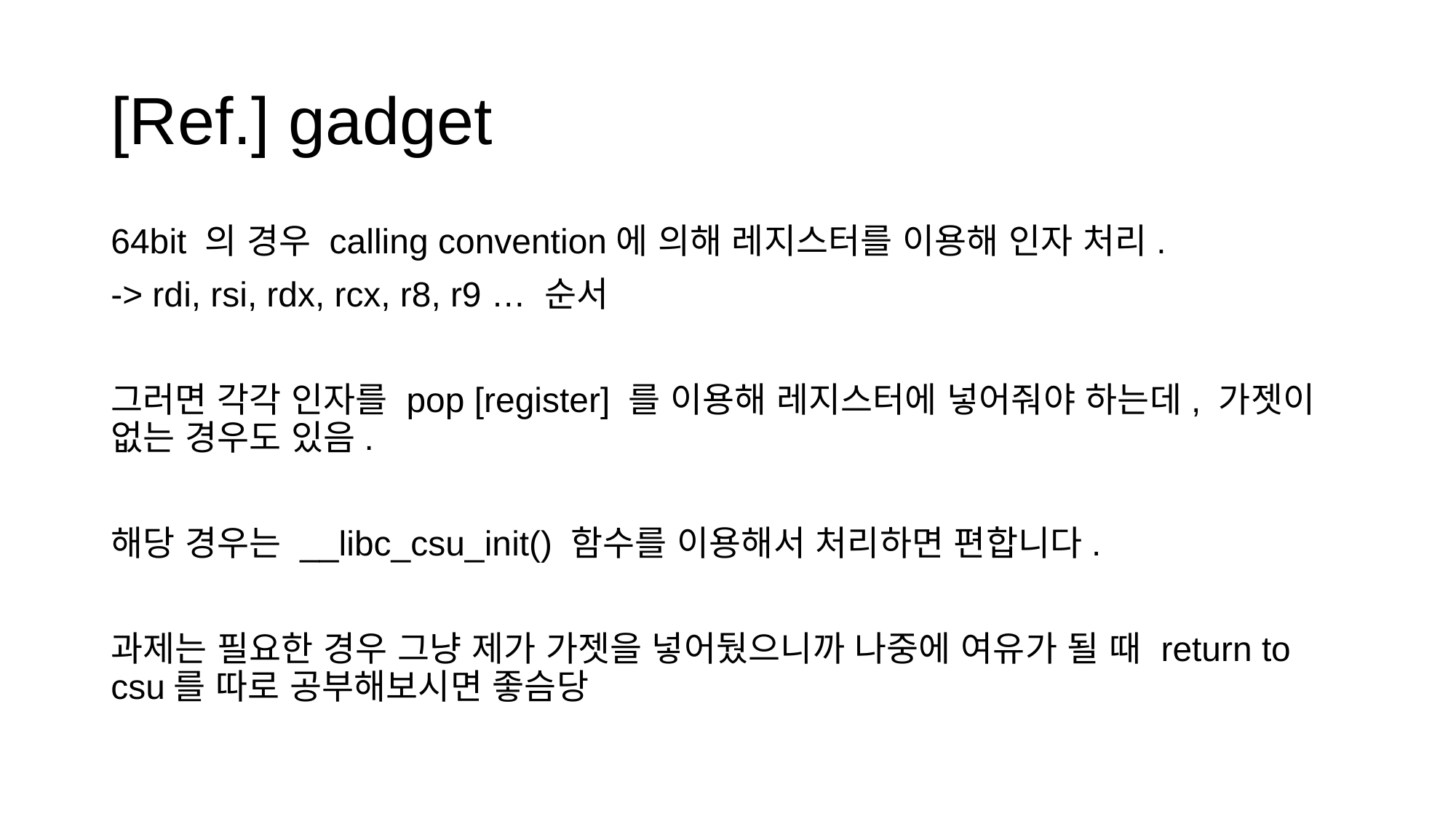

# [Ref.] gadget
64bit 의 경우 calling convention에 의해 레지스터를 이용해 인자 처리.
-> rdi, rsi, rdx, rcx, r8, r9 … 순서

그러면 각각 인자를 pop [register] 를 이용해 레지스터에 넣어줘야 하는데, 가젯이 없는 경우도 있음.

해당 경우는 __libc_csu_init() 함수를 이용해서 처리하면 편합니다.

과제는 필요한 경우 그냥 제가 가젯을 넣어뒀으니까 나중에 여유가 될 때 return to csu를 따로 공부해보시면 좋슴당